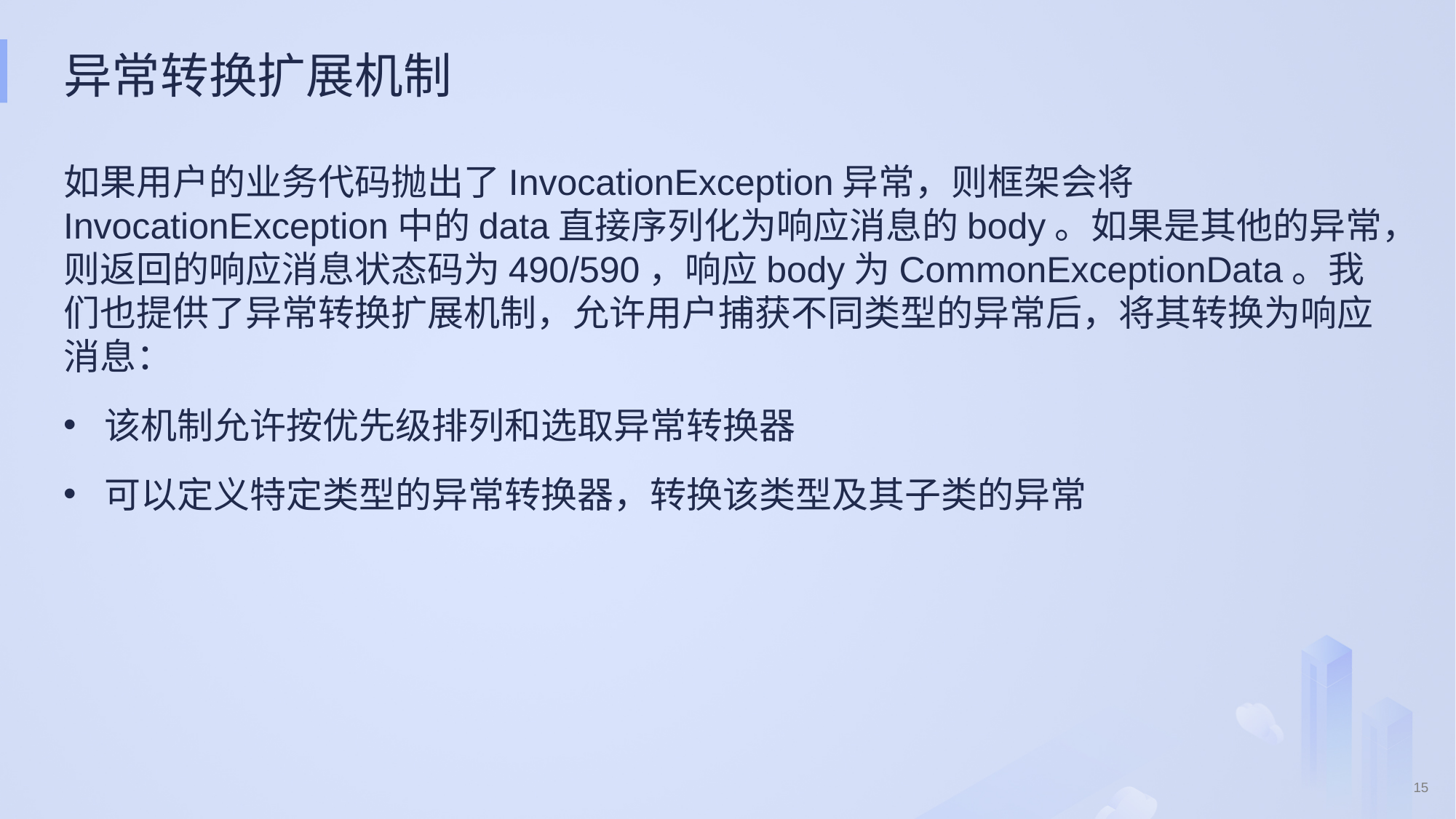

# 异常转换扩展机制
如果用户的业务代码抛出了InvocationException异常，则框架会将InvocationException中的data直接序列化为响应消息的body。如果是其他的异常，则返回的响应消息状态码为490/590，响应body为CommonExceptionData。我们也提供了异常转换扩展机制，允许用户捕获不同类型的异常后，将其转换为响应消息：
该机制允许按优先级排列和选取异常转换器
可以定义特定类型的异常转换器，转换该类型及其子类的异常